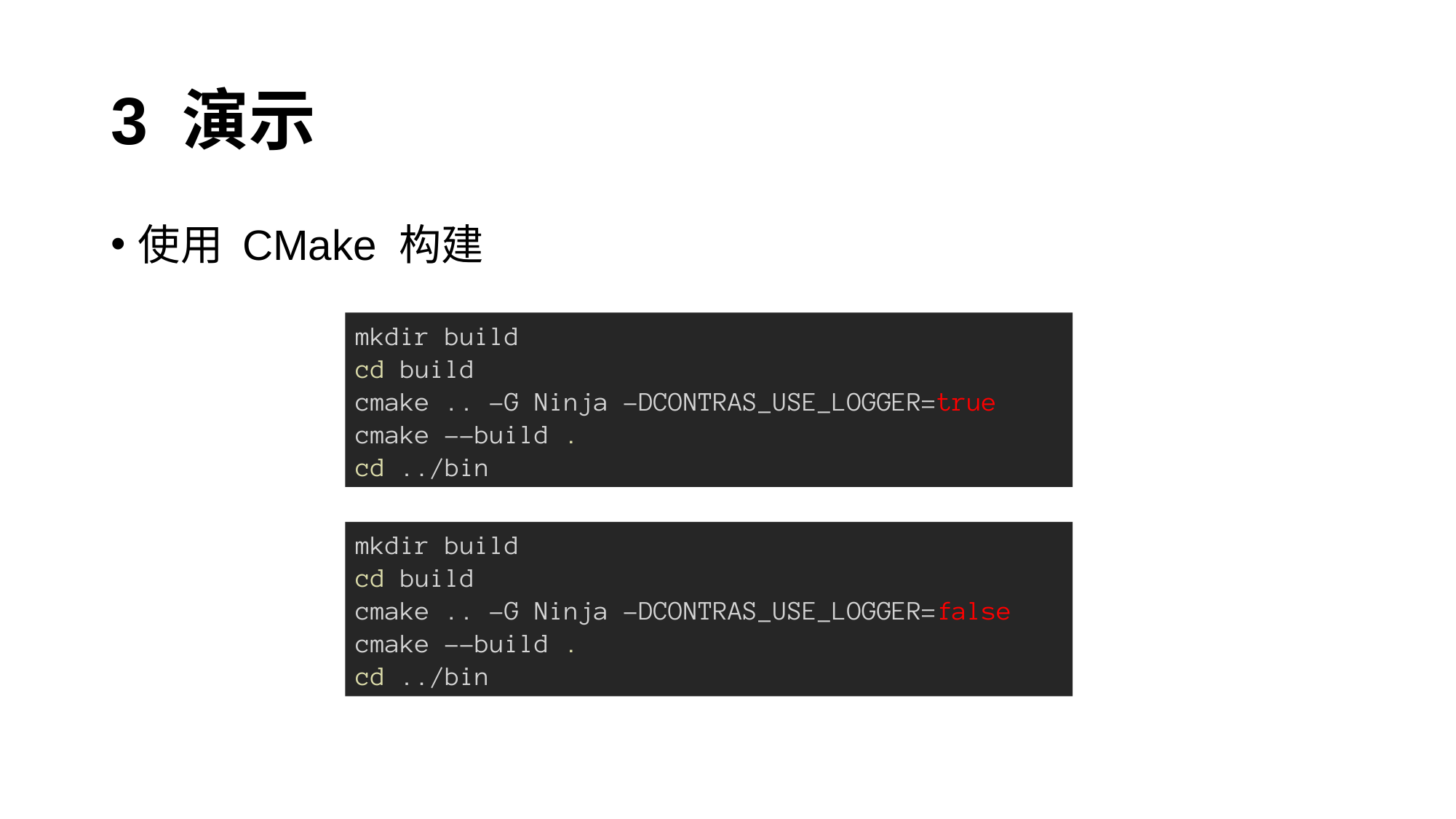

# 3 演示
使用 CMake 构建
mkdir build
cd build
cmake .. -G Ninja -DCONTRAS_USE_LOGGER=true
cmake --build .
cd ../bin
mkdir build
cd build
cmake .. -G Ninja -DCONTRAS_USE_LOGGER=false
cmake --build .
cd ../bin